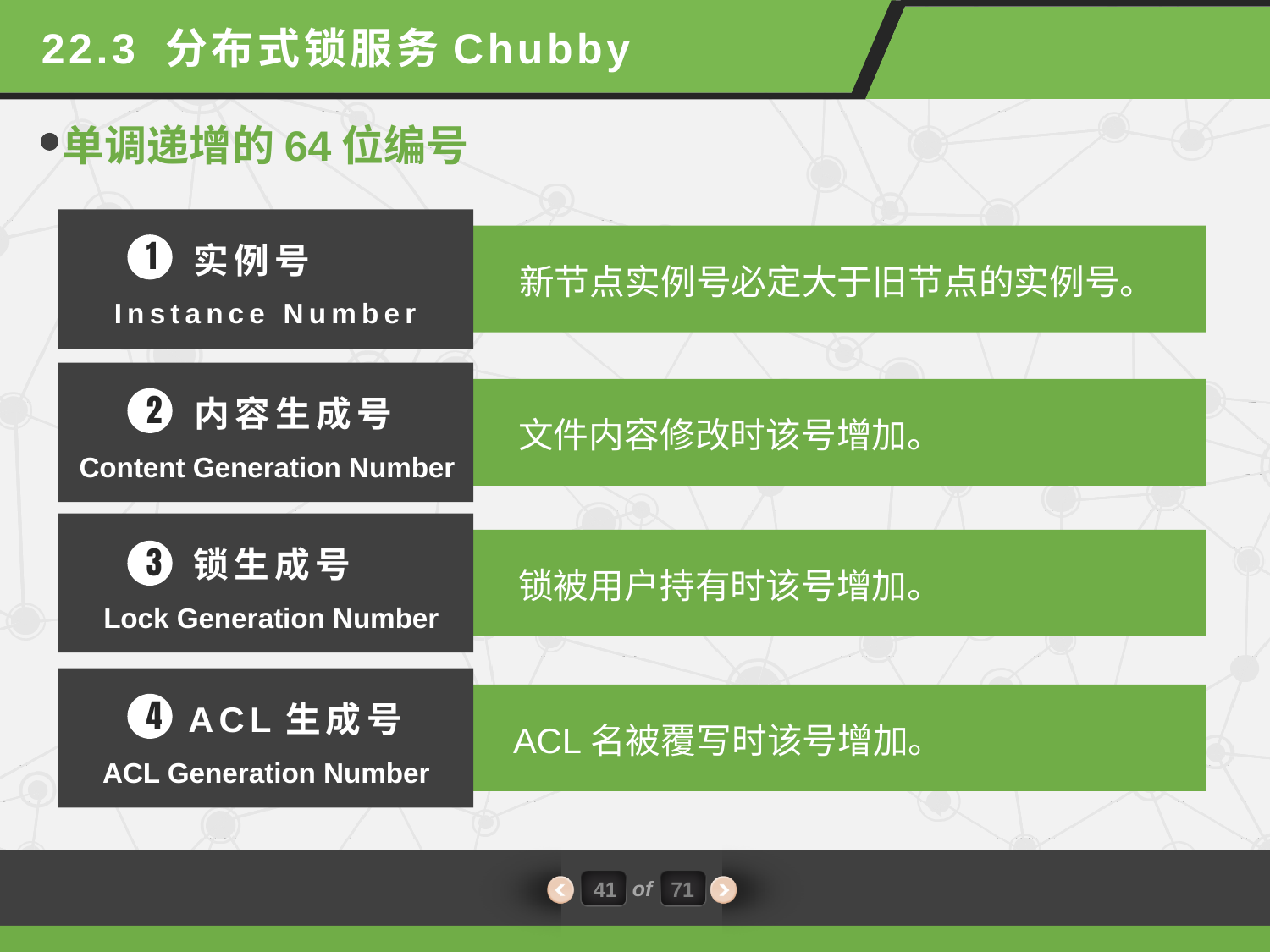

22.3 分布式锁服务Chubby
单调递增的64位编号

实例号
1
新节点实例号必定大于旧节点的实例号。
Instance Number

内容生成号
2
文件内容修改时该号增加。
Content Generation Number

锁生成号
3
锁被用户持有时该号增加。
Lock Generation Number

ACL生成号
4
ACL名被覆写时该号增加。
ACL Generation Number
41